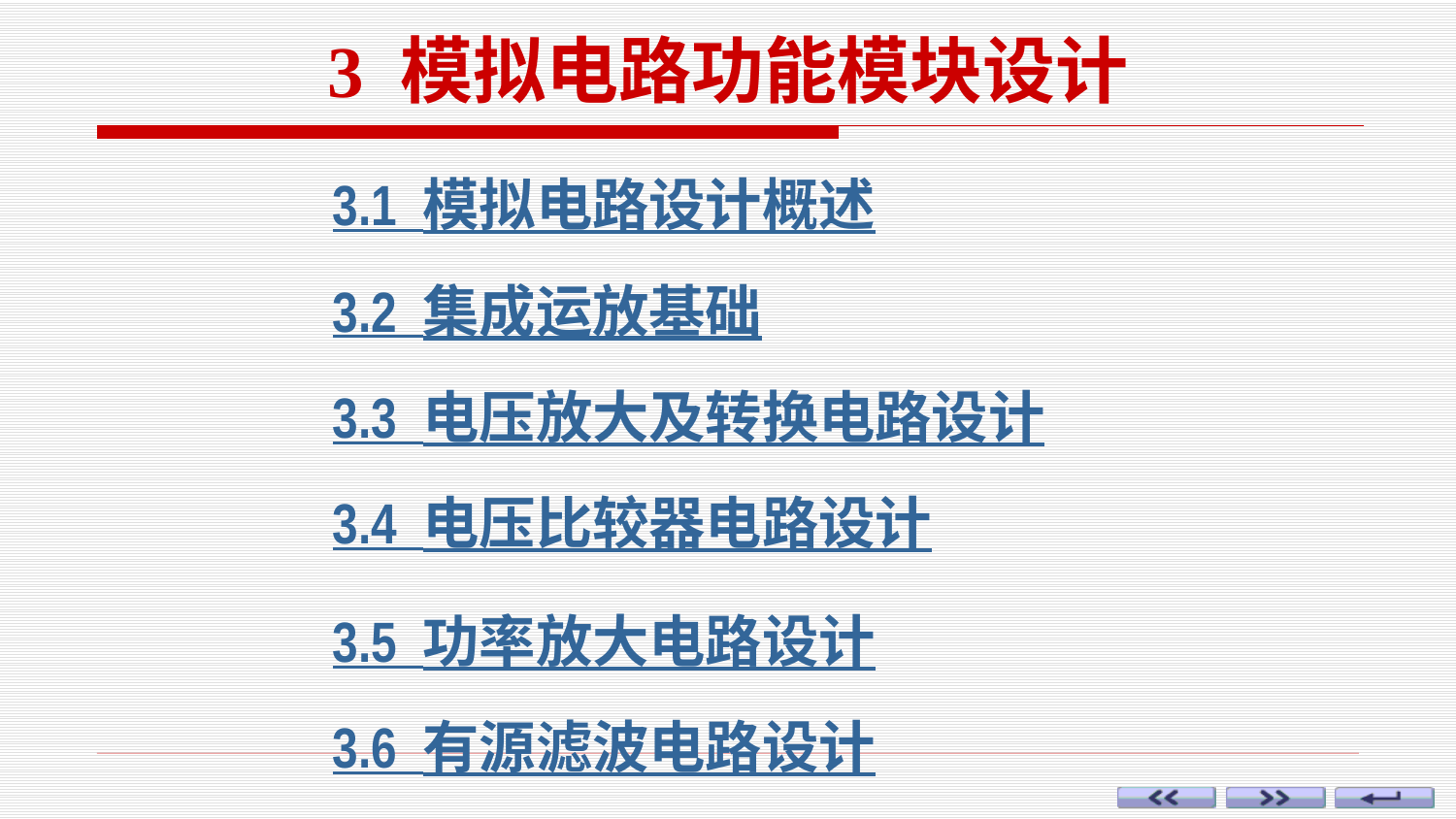

3 模拟电路功能模块设计
3.1  模拟电路设计概述
3.2  集成运放基础
3.3  电压放大及转换电路设计
3.4  电压比较器电路设计
3.5  功率放大电路设计
3.6  有源滤波电路设计
3.7  波形发生器电路设计
3.8  晶体管驱动电路设计